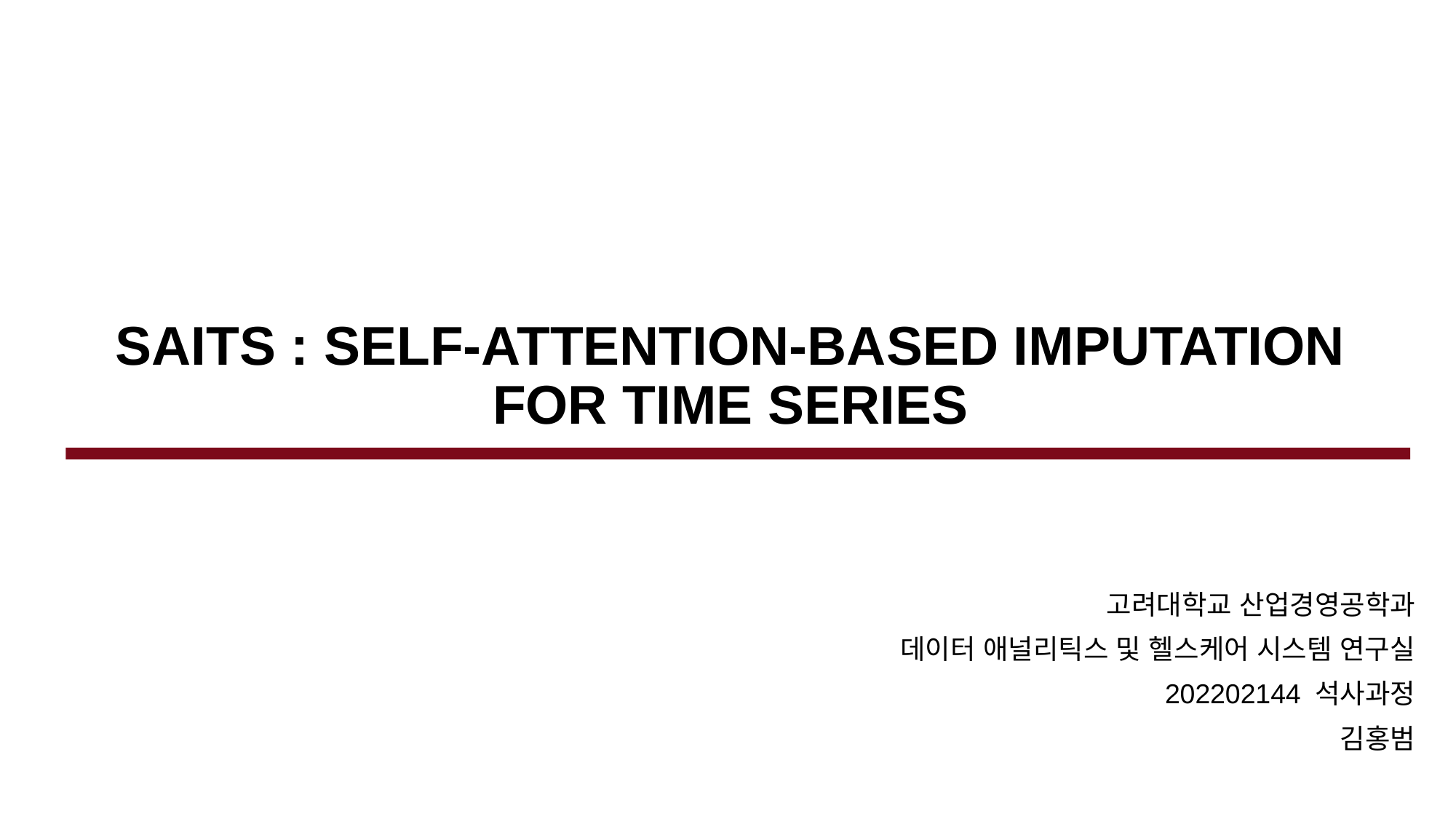

# SAITS : SELF-ATTENTION-BASED IMPUTATION FOR TIME SERIES

고려대학교 산업경영공학과
데이터 애널리틱스 및 헬스케어 시스템 연구실
202202144 석사과정
김홍범